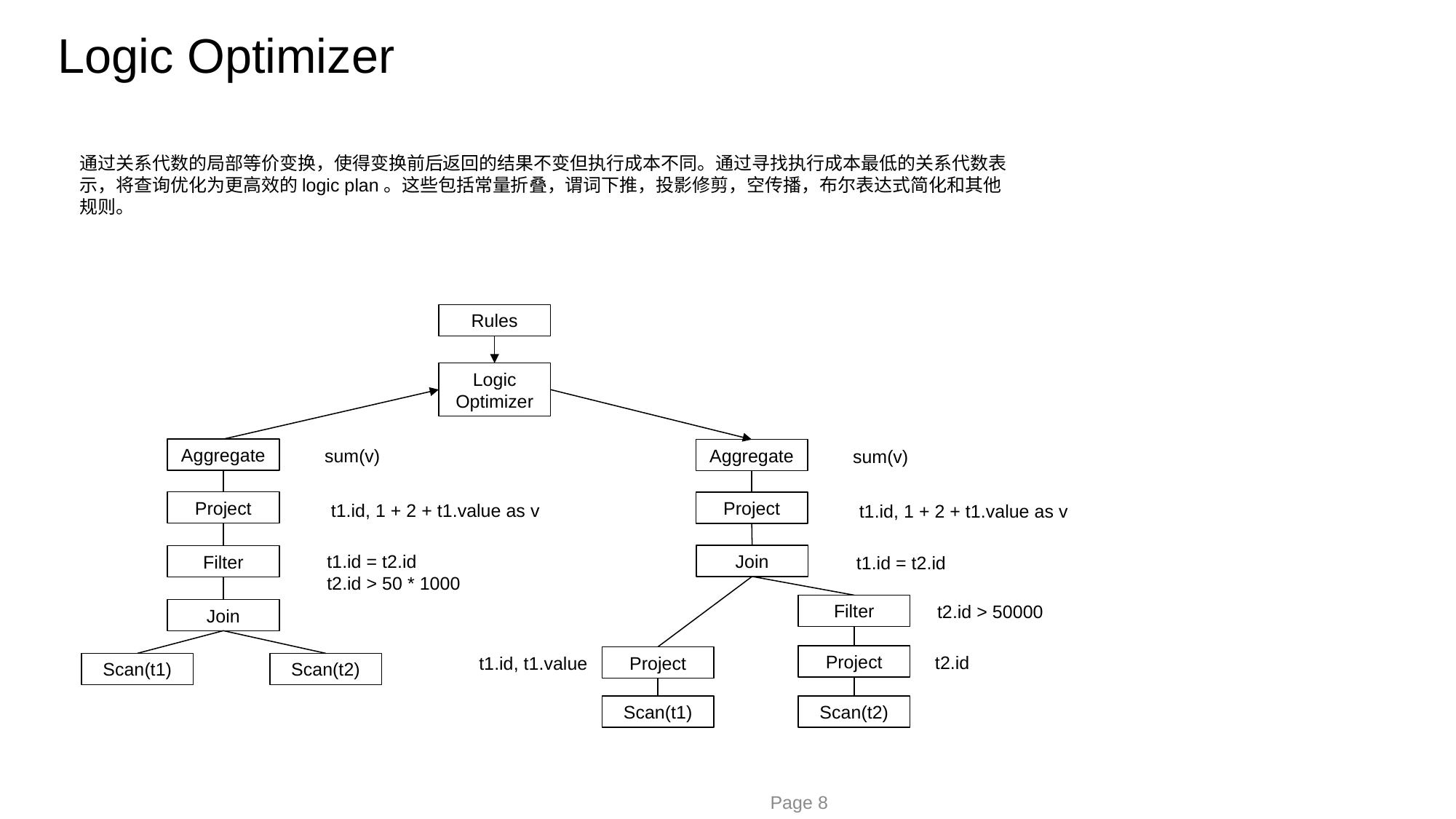

# Logic Optimizer
通过关系代数的局部等价变换，使得变换前后返回的结果不变但执行成本不同。通过寻找执行成本最低的关系代数表示，将查询优化为更高效的logic plan。这些包括常量折叠，谓词下推，投影修剪，空传播，布尔表达式简化和其他规则。
Rules
Logic Optimizer
Aggregate
sum(v)
Aggregate
sum(v)
Project
Project
t1.id, 1 + 2 + t1.value as v
t1.id, 1 + 2 + t1.value as v
t1.id = t2.id
t2.id > 50 * 1000
Join
Filter
t1.id = t2.id
Filter
t2.id > 50000
Join
Project
t2.id
t1.id, t1.value
Project
Scan(t2)
Scan(t1)
Scan(t1)
Scan(t2)
Page 8